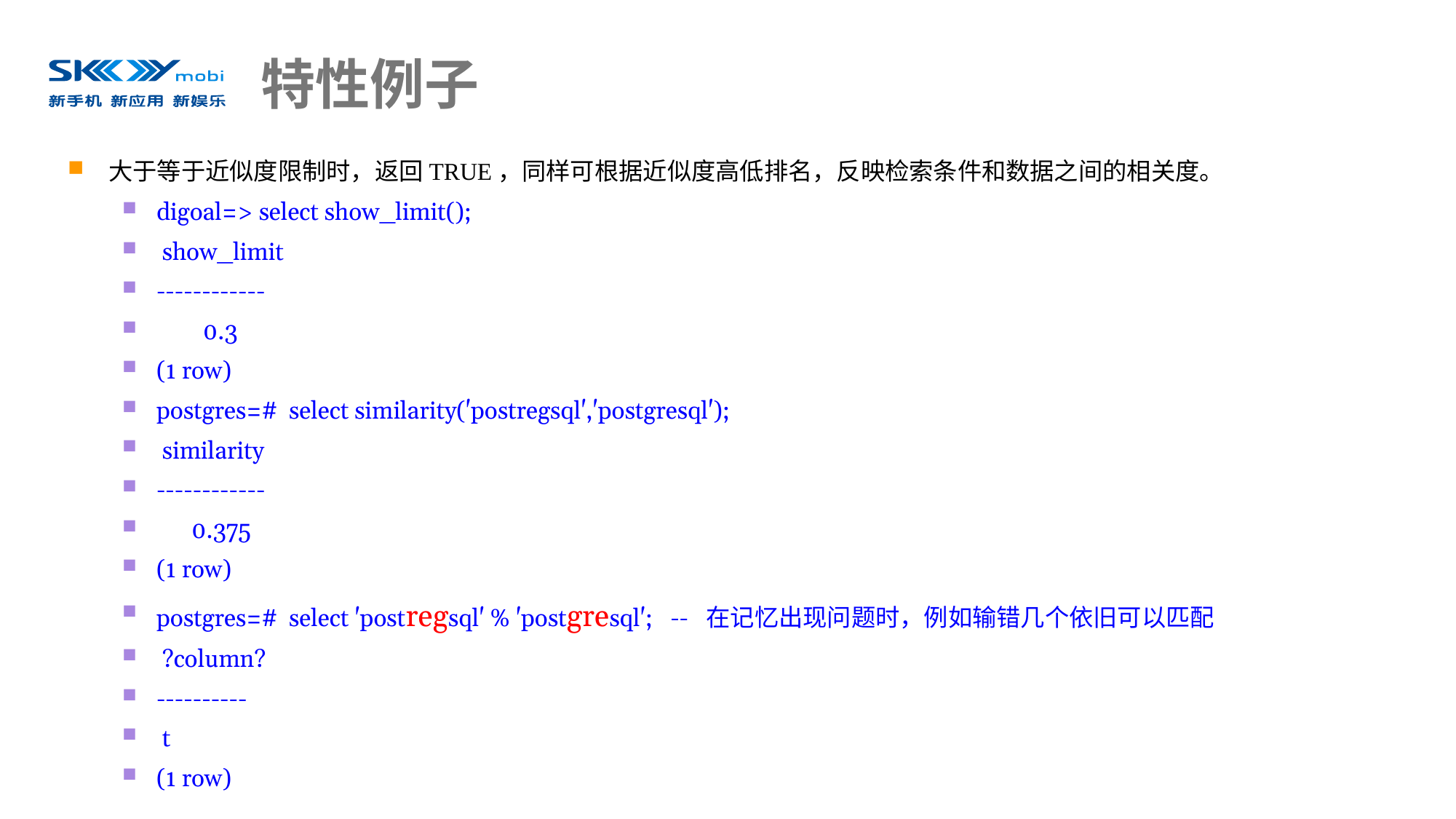

# 特性例子
大于等于近似度限制时，返回TRUE，同样可根据近似度高低排名，反映检索条件和数据之间的相关度。
digoal=> select show_limit();
 show_limit
------------
        0.3
(1 row)
postgres=#  select similarity('postregsql','postgresql');
 similarity
------------
      0.375
(1 row)
postgres=#  select 'postregsql' % 'postgresql';   --  在记忆出现问题时，例如输错几个依旧可以匹配
 ?column?
----------
 t
(1 row)